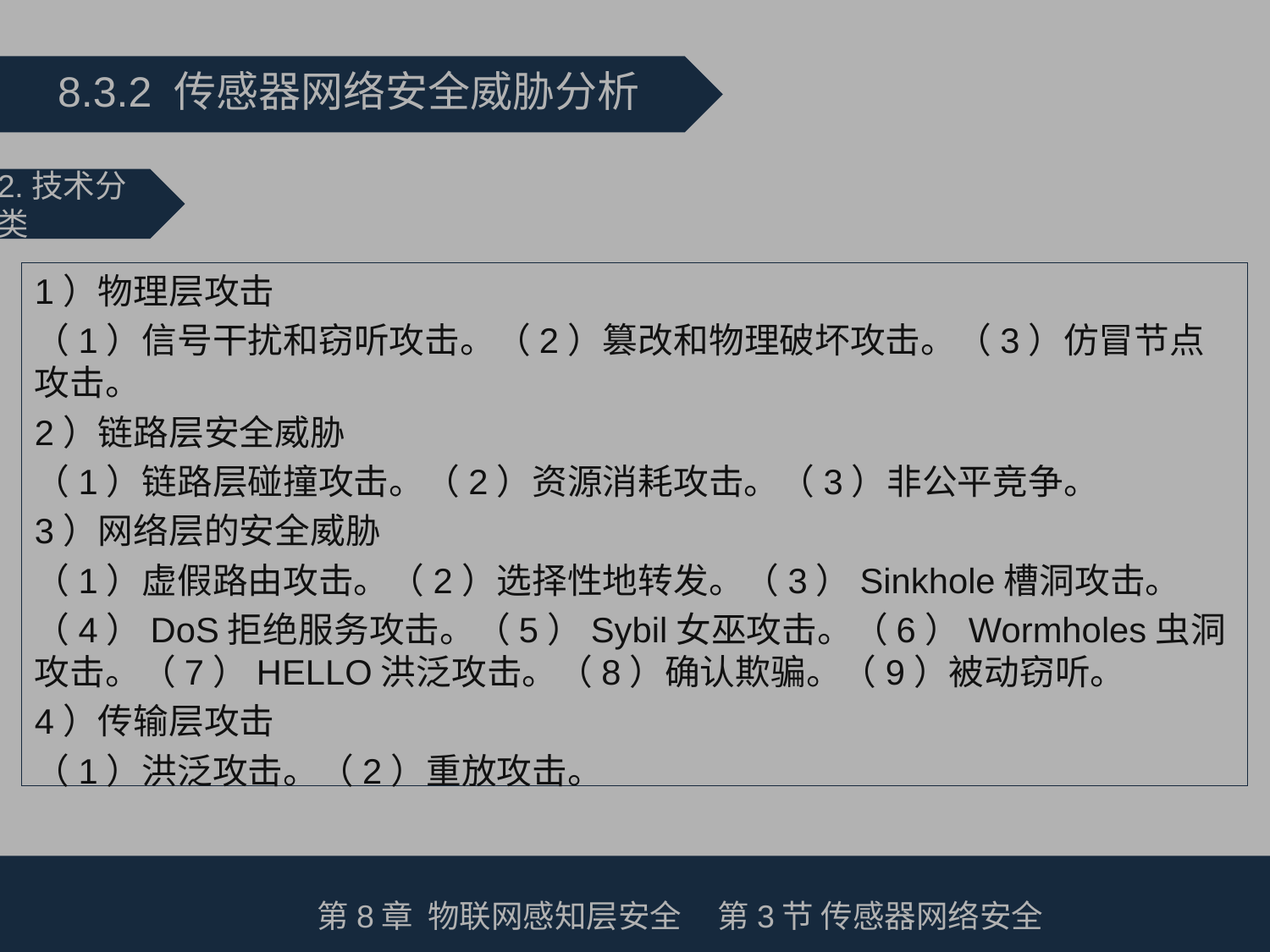

8.3.2 传感器网络安全威胁分析
2.技术分类
1）物理层攻击
（1）信号干扰和窃听攻击。（2）篡改和物理破坏攻击。（3）仿冒节点攻击。
2）链路层安全威胁
（1）链路层碰撞攻击。（2）资源消耗攻击。（3）非公平竞争。
3）网络层的安全威胁
（1）虚假路由攻击。（2）选择性地转发。（3）Sinkhole槽洞攻击。
（4）DoS拒绝服务攻击。（5）Sybil女巫攻击。（6）Wormholes虫洞攻击。（7）HELLO洪泛攻击。（8）确认欺骗。（9）被动窃听。
4）传输层攻击
（1）洪泛攻击。（2）重放攻击。
第8章  物联网感知层安全     第3节 传感器网络安全